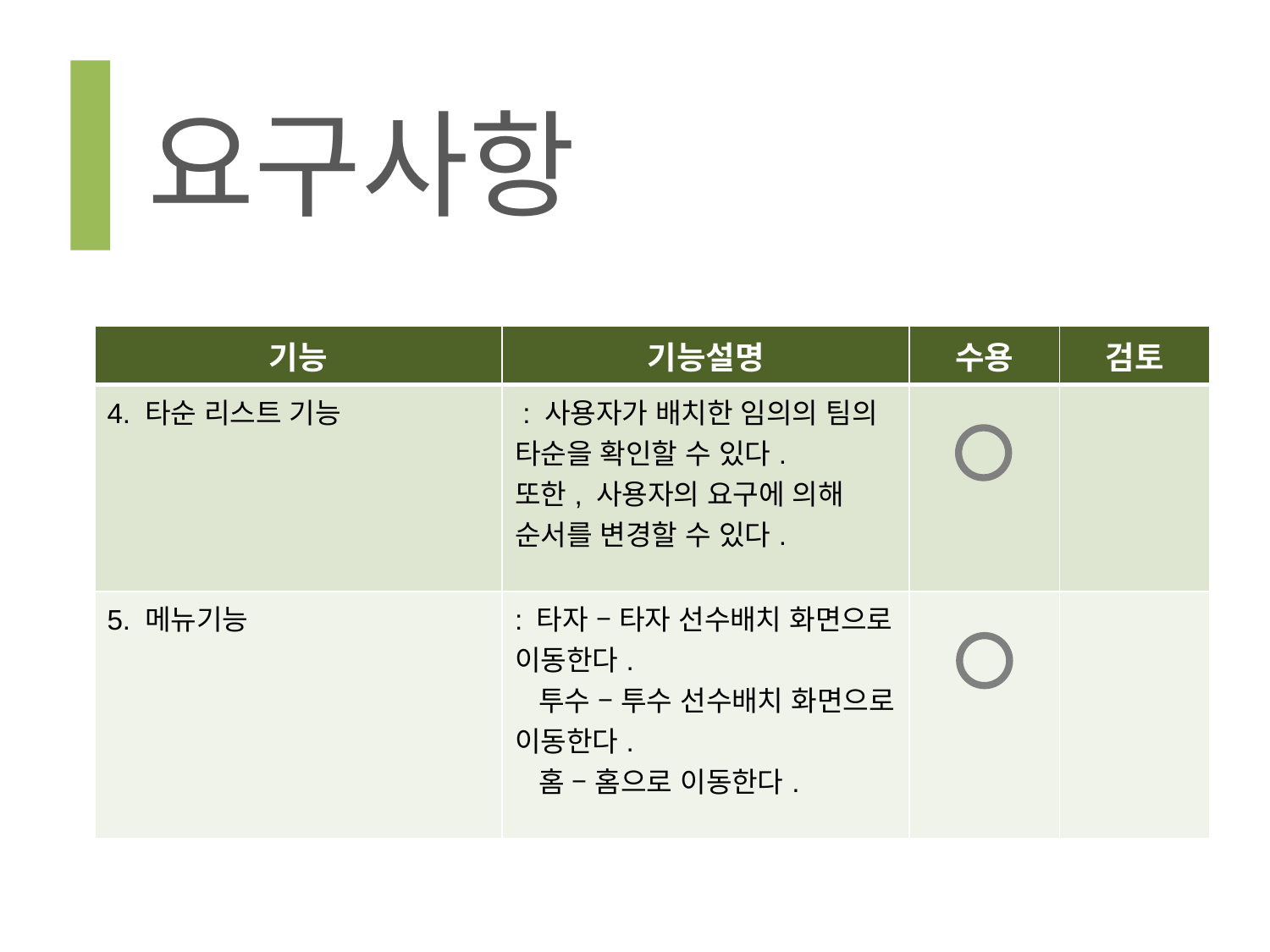

# 요구사항

| 기능 | 기능설명 | 수용 | 검토 |
| --- | --- | --- | --- |
| 4. 타순 리스트 기능 | : 사용자가 배치한 임의의 팀의 타순을 확인할 수 있다. 또한, 사용자의 요구에 의해 순서를 변경할 수 있다. |  |  |
| 5. 메뉴기능 | : 타자 – 타자 선수배치 화면으로 이동한다. 투수 – 투수 선수배치 화면으로 이동한다. 홈 – 홈으로 이동한다. |  |  |